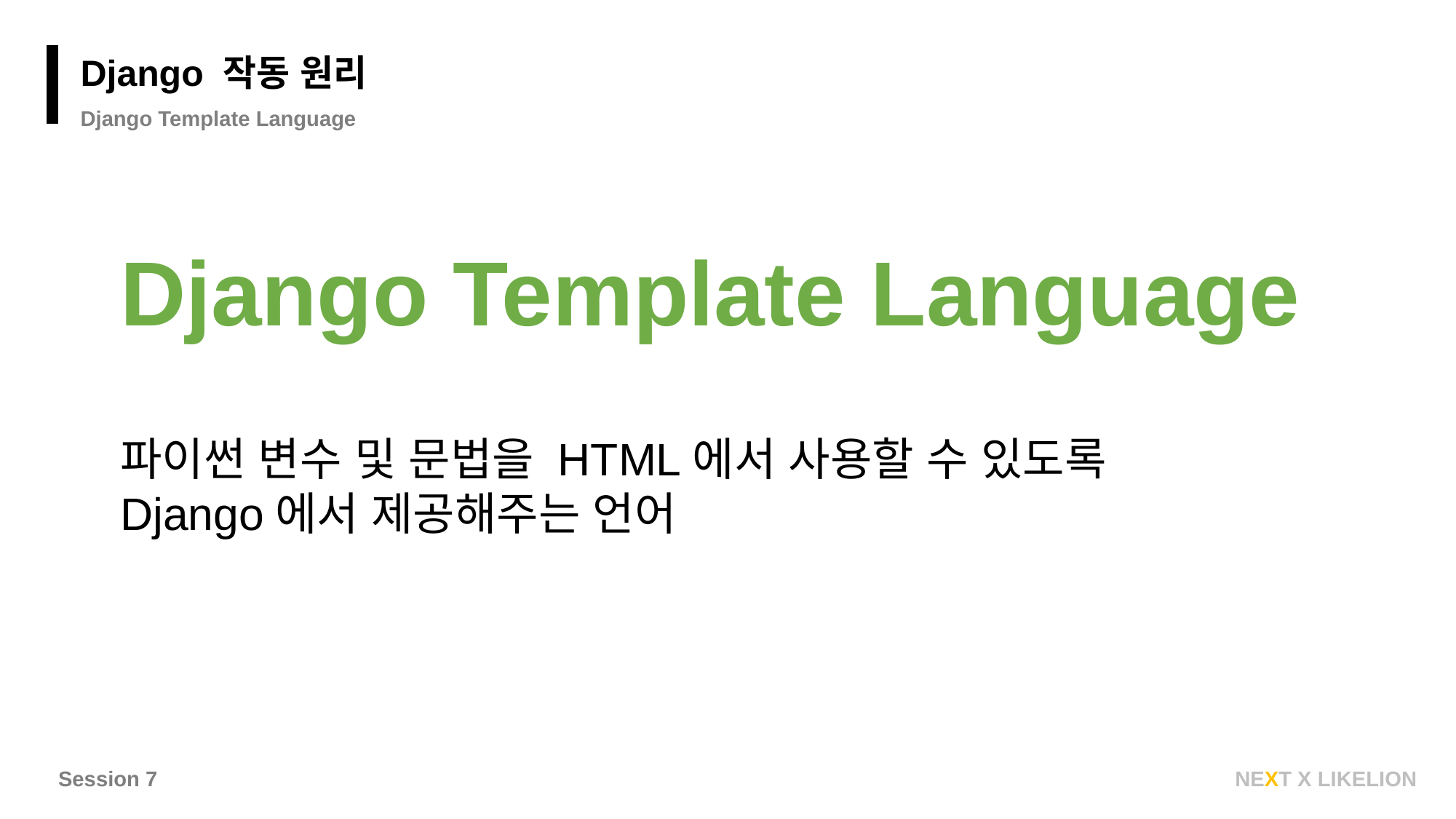

Django 작동 원리

Django Template Language
Django Template Language
파이썬 변수 및 문법을 HTML에서 사용할 수 있도록 Django에서 제공해주는 언어
Session 7
NEXT X LIKELION